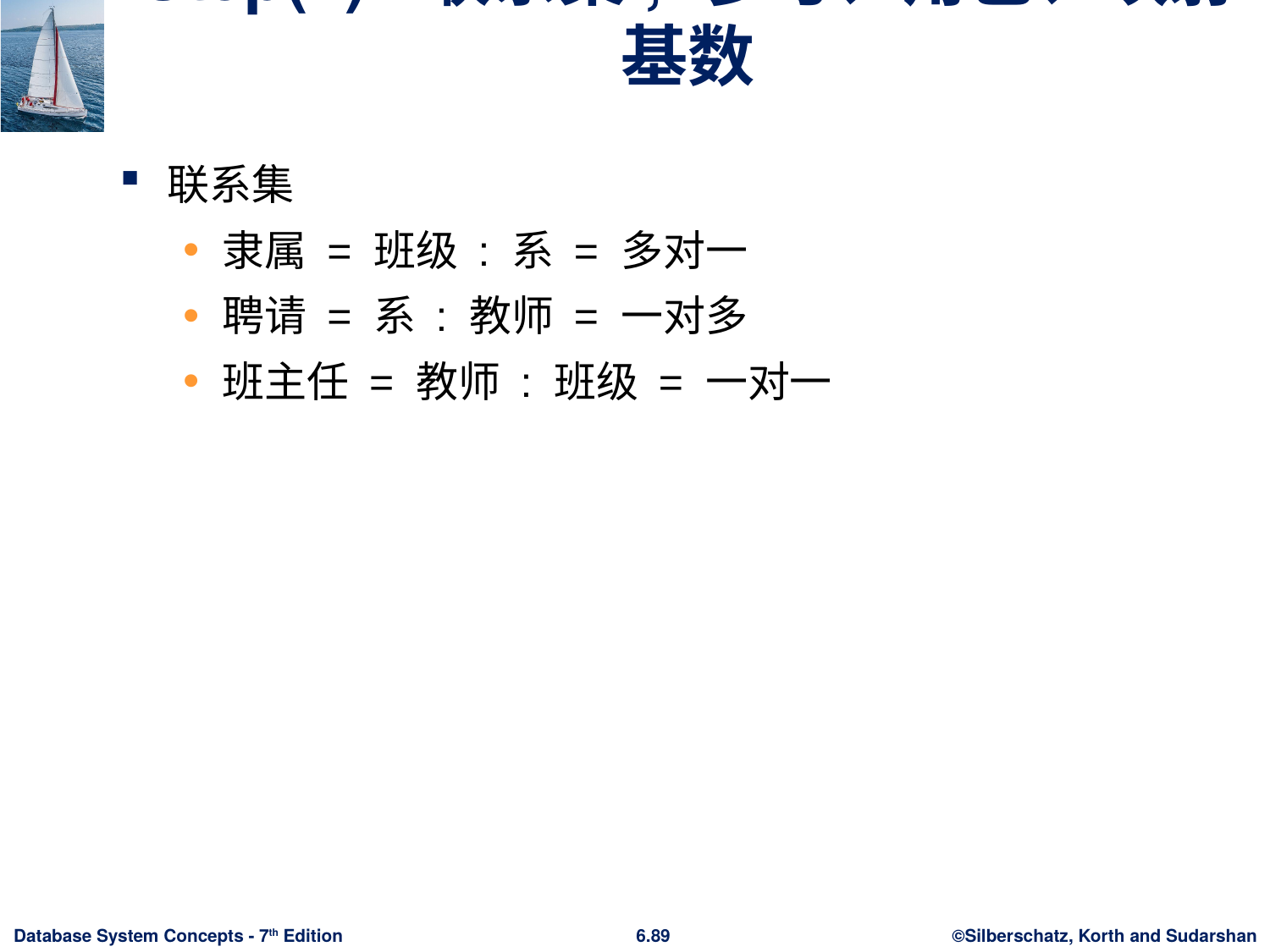

# Step(2): 联系集; 参与、角色、映射基数
联系集
隶属 = 班级 : 系 = 多对一
聘请 = 系 : 教师 = 一对多
班主任 = 教师 : 班级 = 一对一